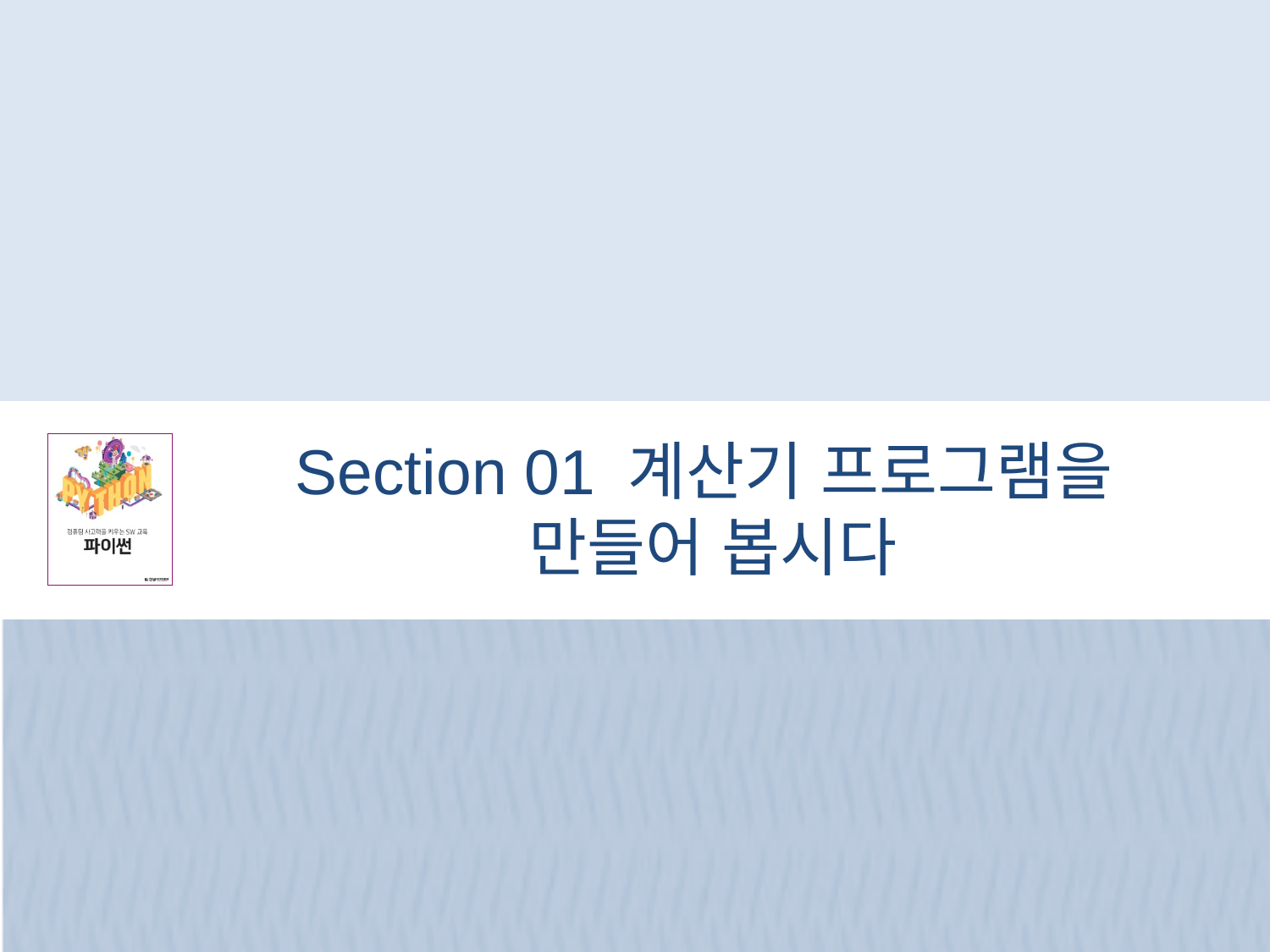

# Section 01 계산기 프로그램을 만들어 봅시다